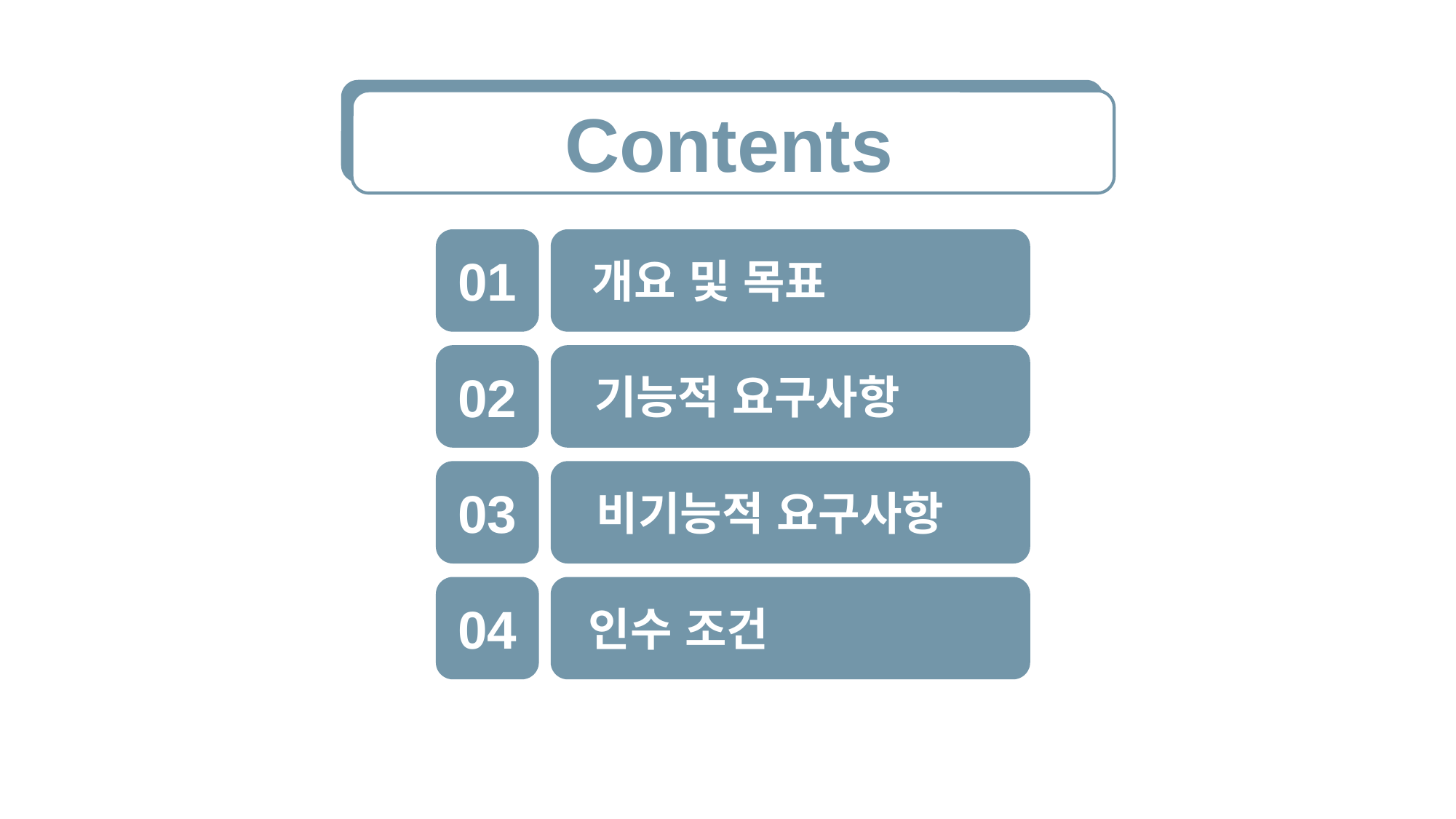

Contents

01

개요 및 목표

02

기능적 요구사항

03

비기능적 요구사항

04

인수 조건